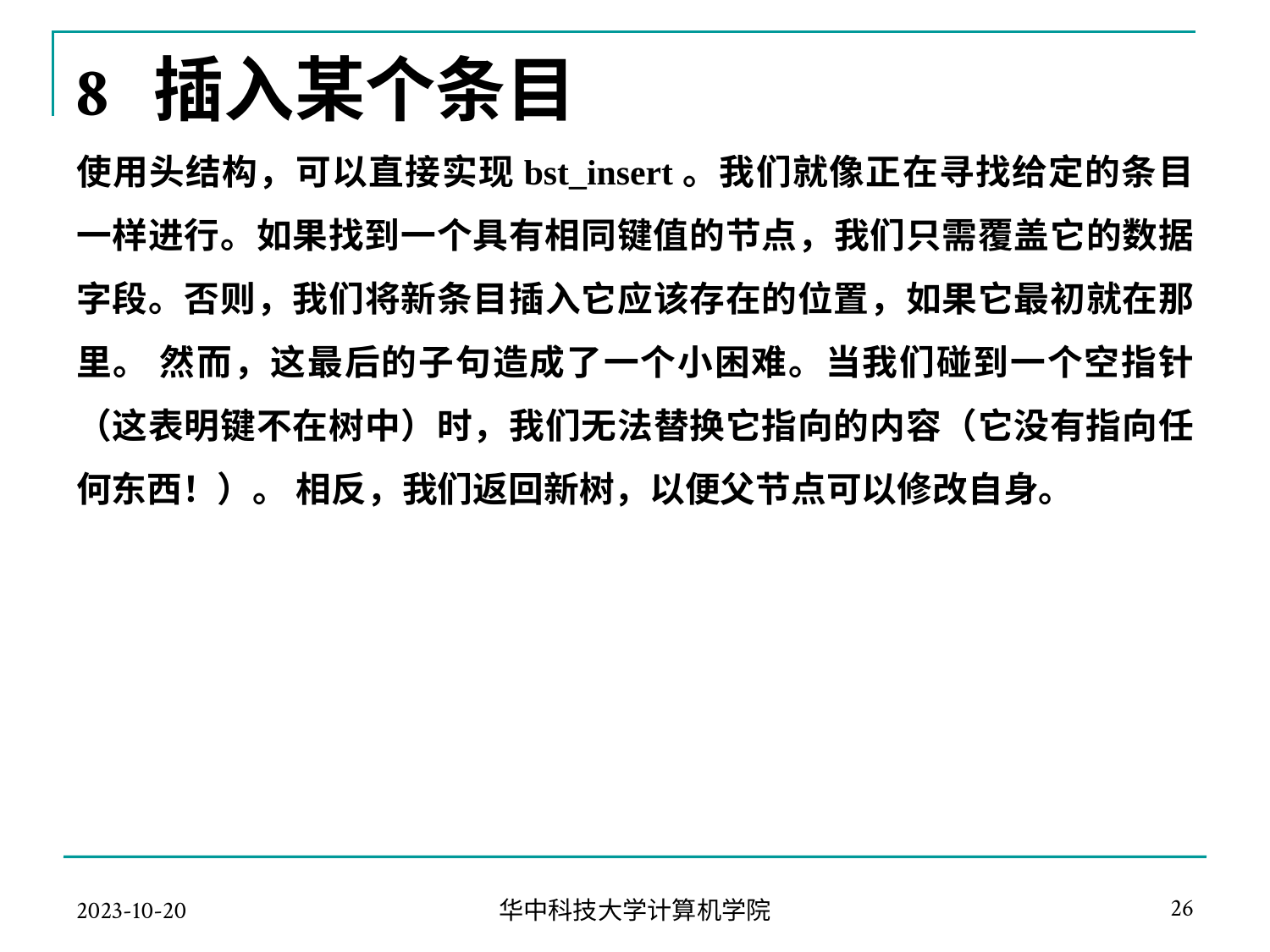

# 8  插入某个条目
使用头结构，可以直接实现bst_insert。我们就像正在寻找给定的条目一样进行。如果找到一个具有相同键值的节点，我们只需覆盖它的数据字段。否则，我们将新条目插入它应该存在的位置，如果它最初就在那里。 然而，这最后的子句造成了一个小困难。当我们碰到一个空指针（这表明键不在树中）时，我们无法替换它指向的内容（它没有指向任何东西！）。 相反，我们返回新树，以便父节点可以修改自身。
2023-10-20
26
华中科技大学计算机学院